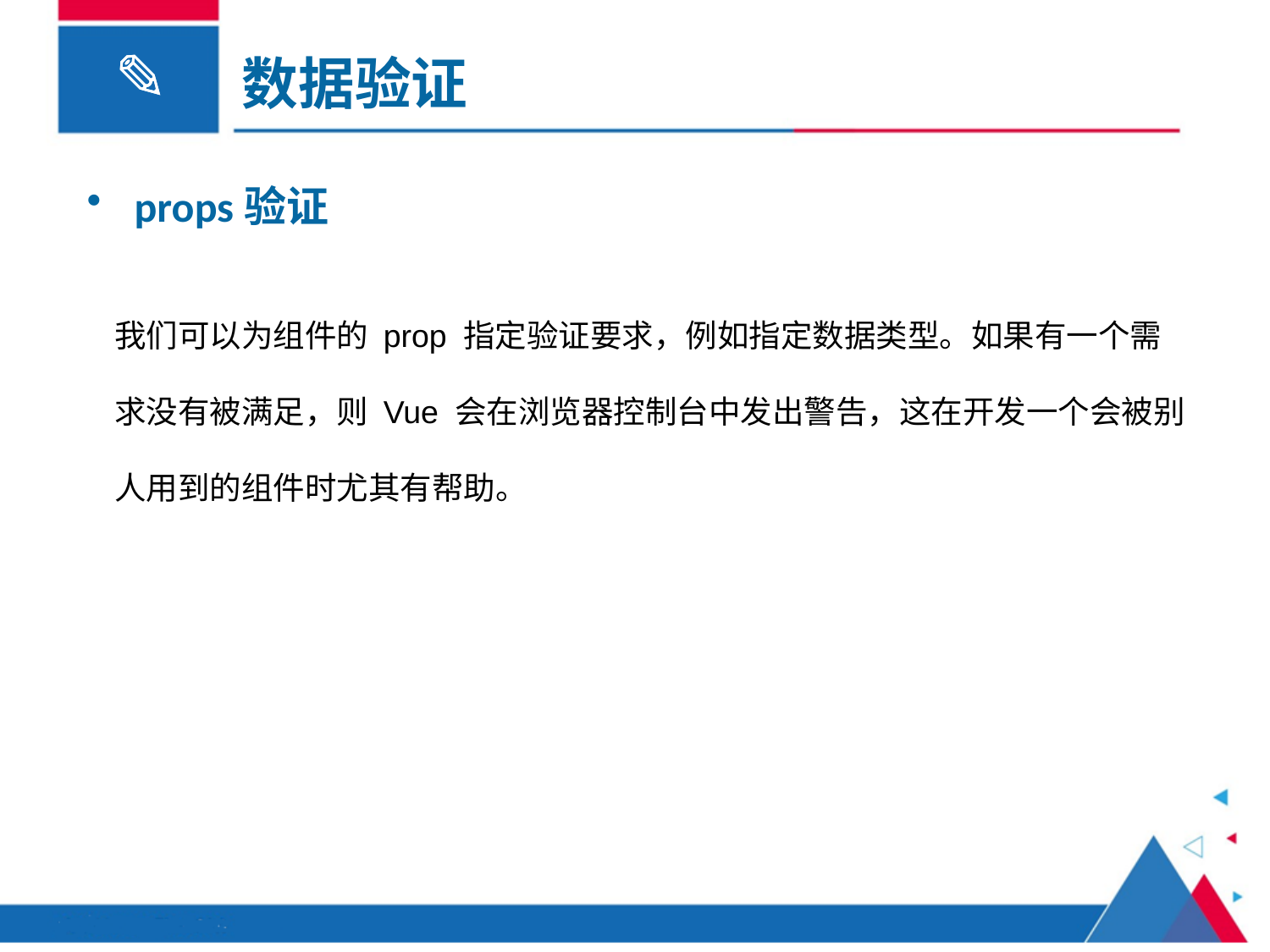

数据验证
props验证
组件中的data
我们可以为组件的 prop 指定验证要求，例如指定数据类型。如果有一个需求没有被满足，则 Vue 会在浏览器控制台中发出警告，这在开发一个会被别人用到的组件时尤其有帮助。